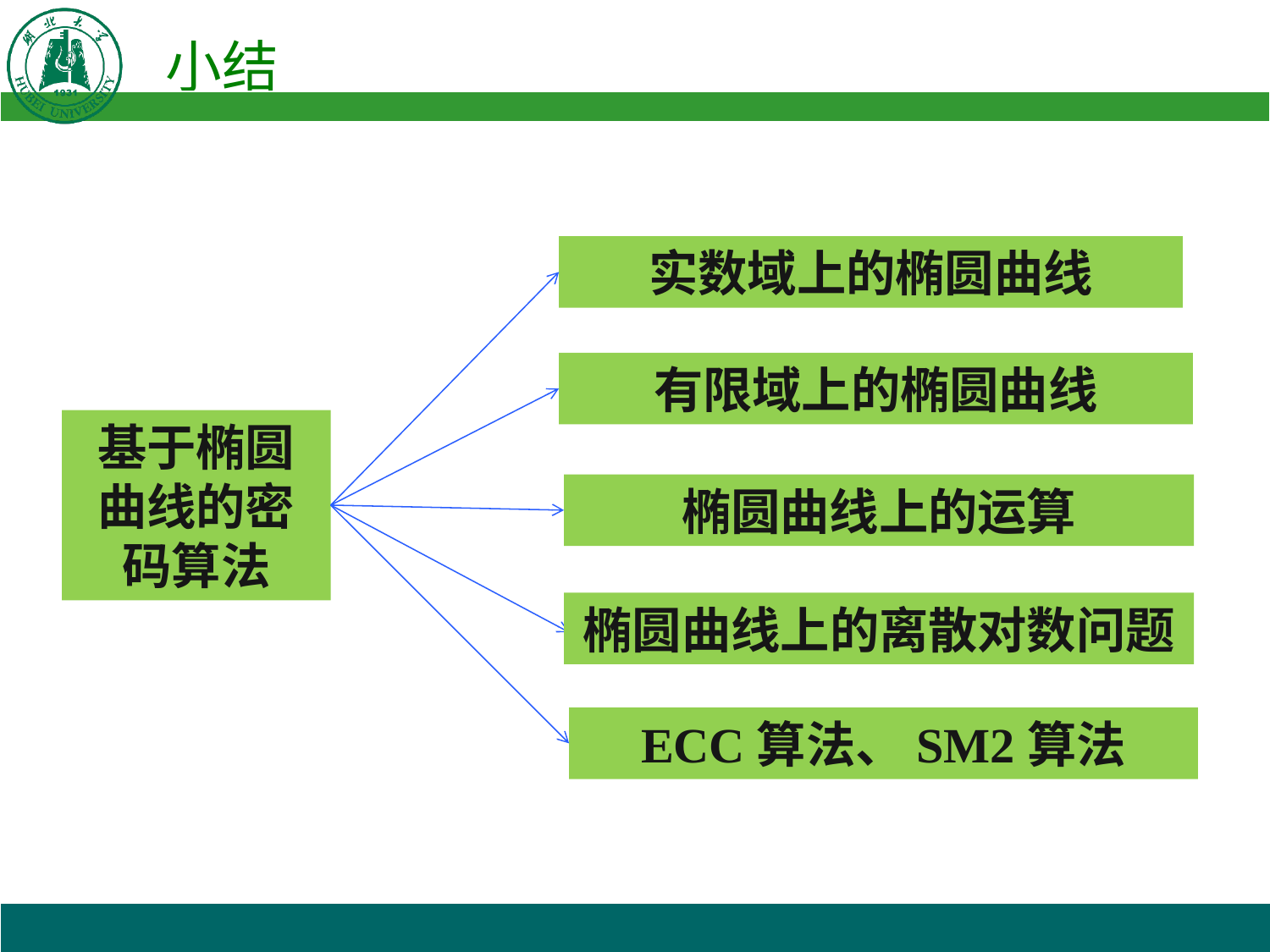

实数域上的椭圆曲线
有限域上的椭圆曲线
基于椭圆曲线的密码算法
椭圆曲线上的运算
椭圆曲线上的离散对数问题
ECC算法、SM2算法